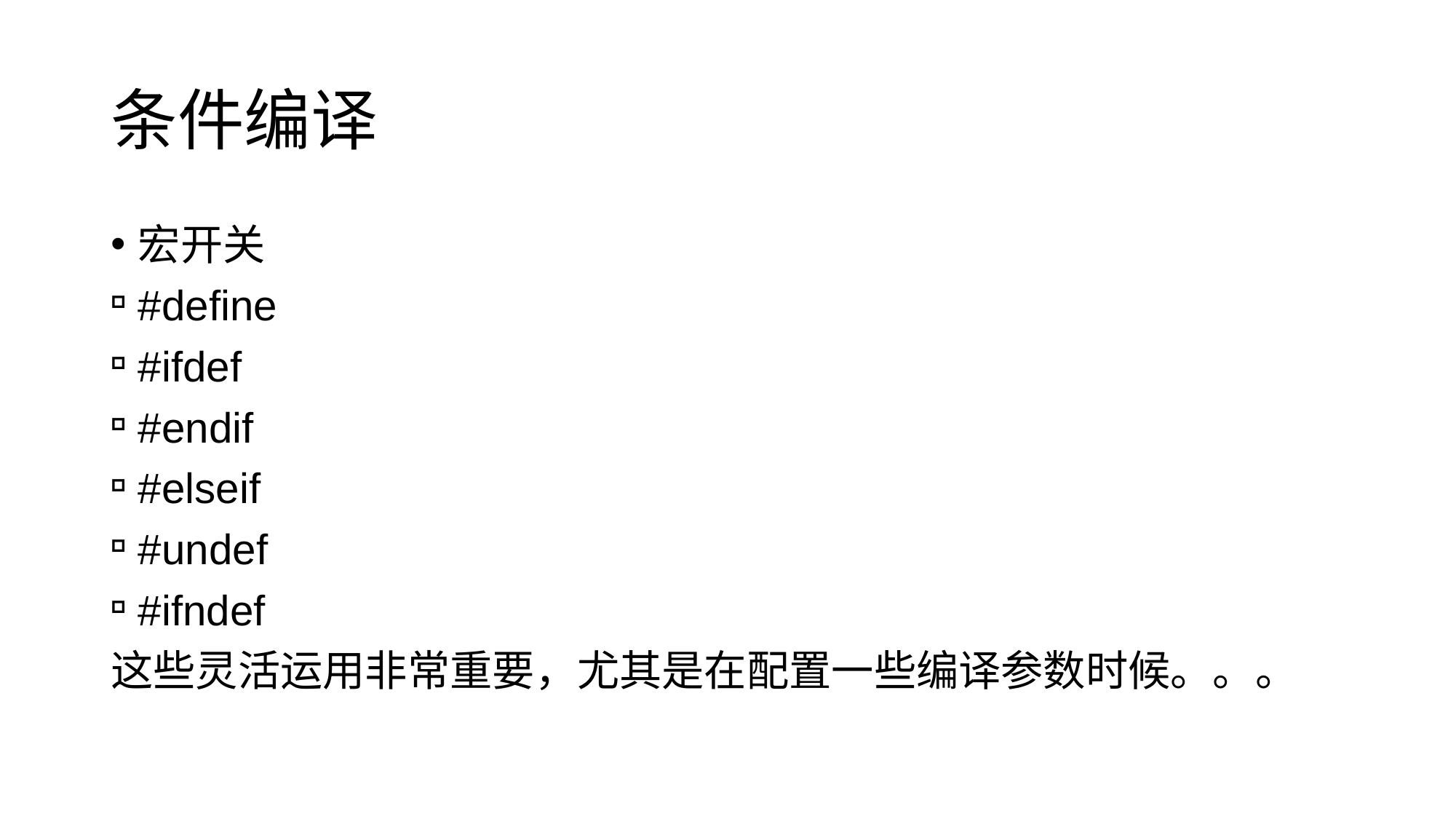

# 条件编译
宏开关
#define
#ifdef
#endif
#elseif
#undef
#ifndef
这些灵活运用非常重要，尤其是在配置一些编译参数时候。。。